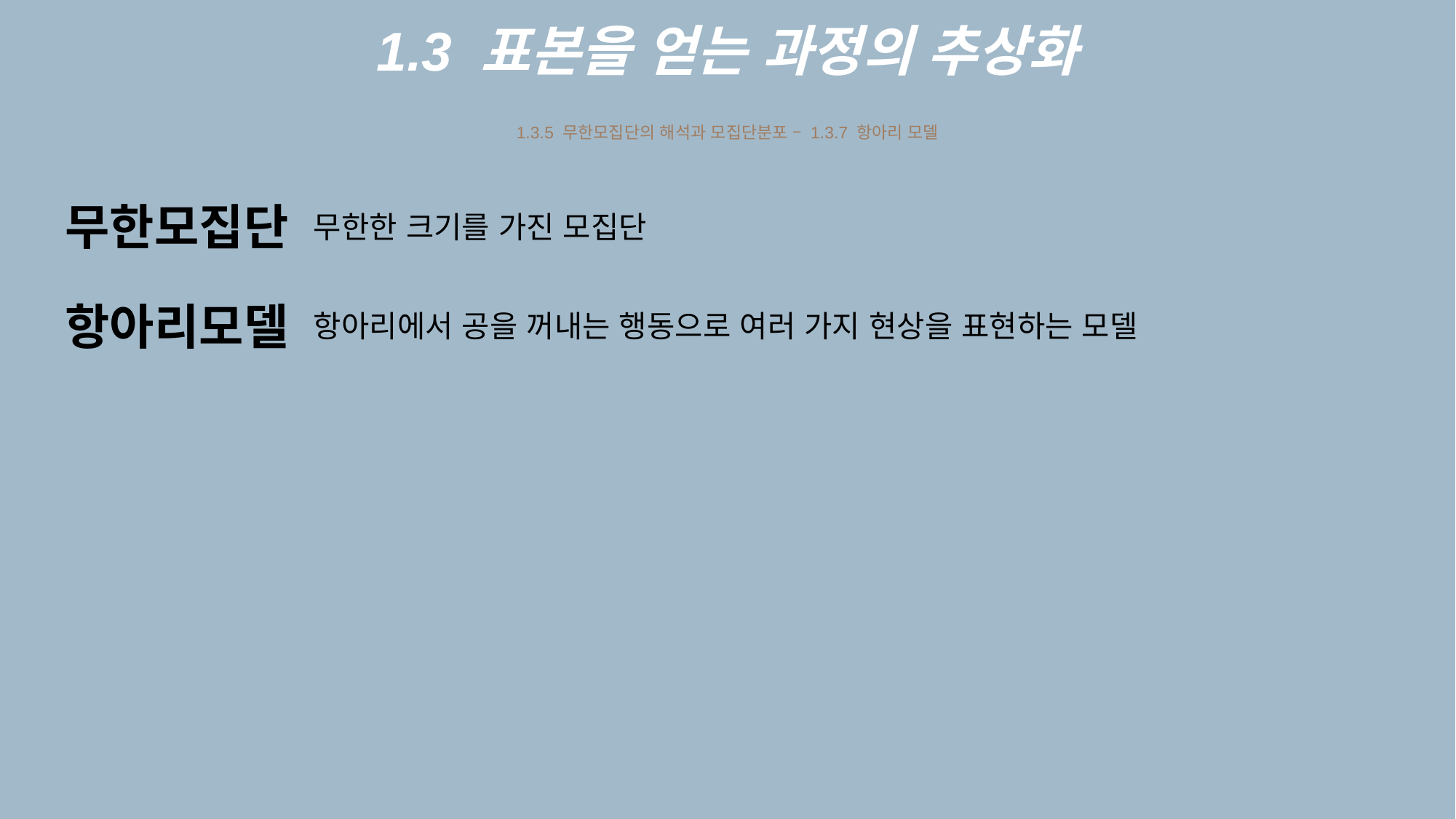

1.3 표본을 얻는 과정의 추상화
1.3.5 무한모집단의 해석과 모집단분포 – 1.3.7 항아리 모델
무한모집단
무한한 크기를 가진 모집단
항아리모델
항아리에서 공을 꺼내는 행동으로 여러 가지 현상을 표현하는 모델